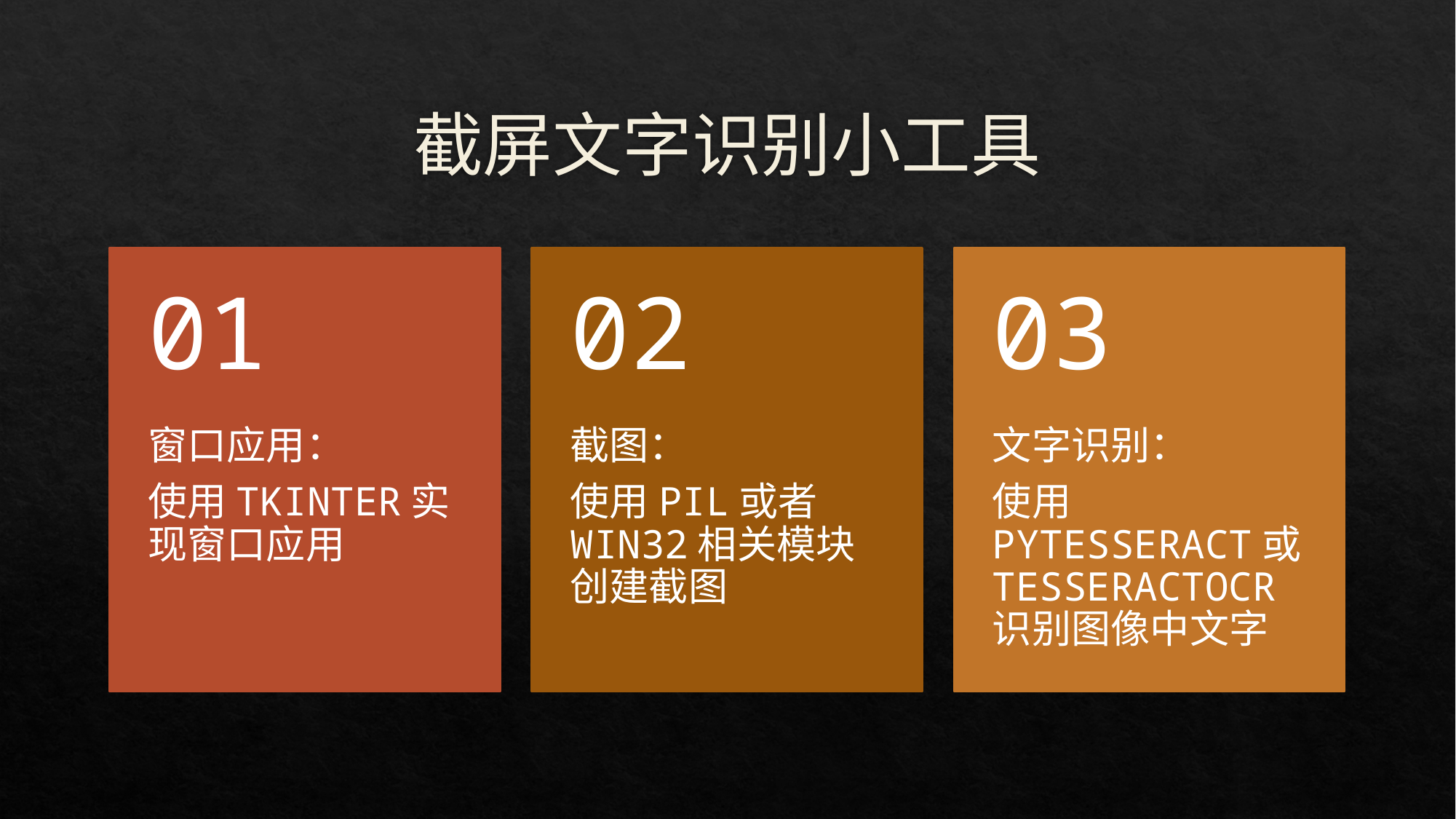

# 截屏文字识别小工具
窗口应用：
使用tkinter实现窗口应用
01
截图：
使用pil或者WIN32相关模块创建截图
02
文字识别：
使用pytesseract或tesseractocr识别图像中文字
03